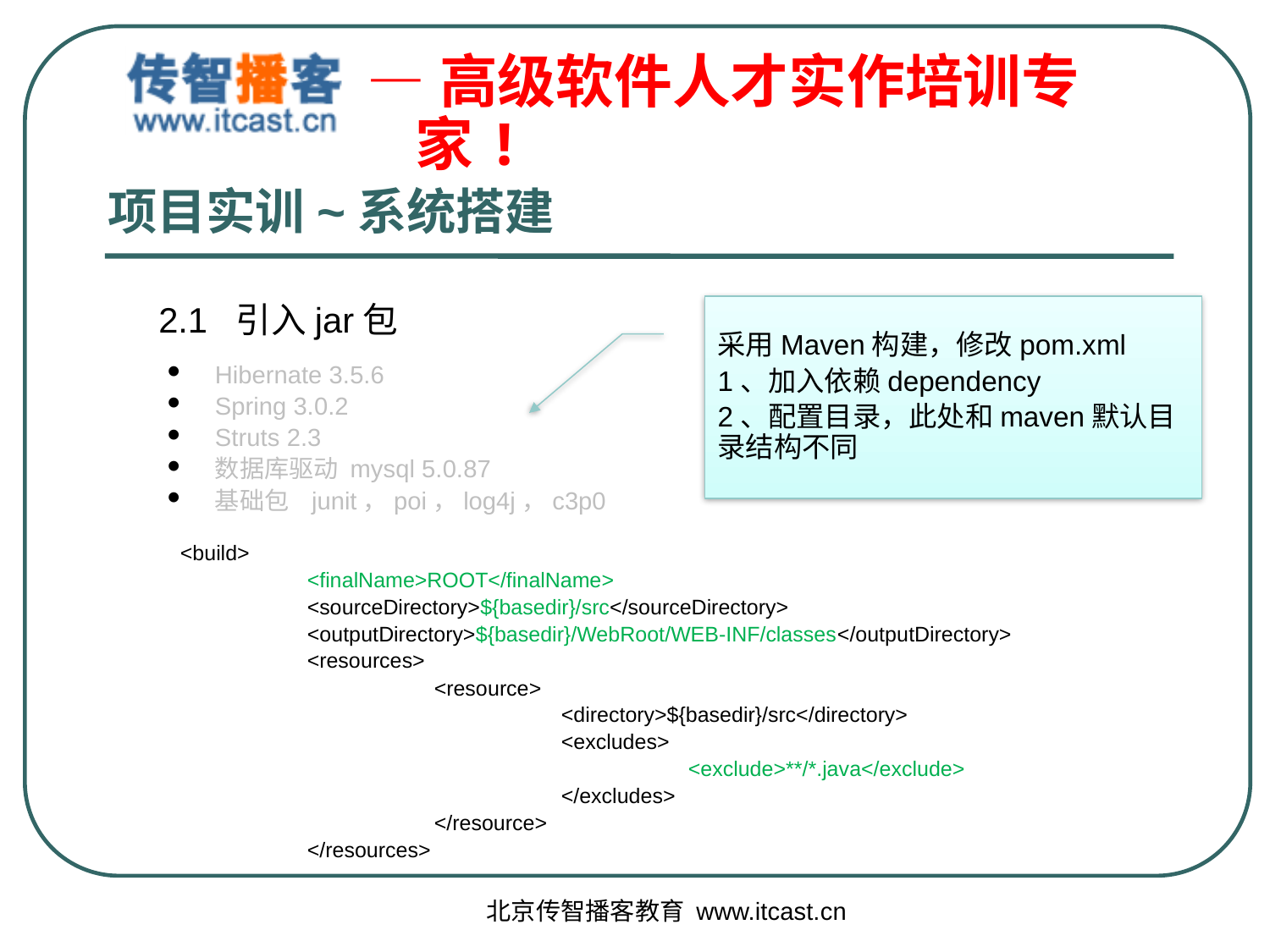

# 项目实训~系统搭建
2.1  引入jar包
采用Maven构建，修改pom.xml
1、加入依赖dependency
2、配置目录，此处和maven默认目录结构不同
Hibernate 3.5.6
Spring 3.0.2
Struts 2.3
数据库驱动 mysql 5.0.87
基础包   junit，poi，log4j，c3p0
<build>
	<finalName>ROOT</finalName>
	<sourceDirectory>${basedir}/src</sourceDirectory>
	<outputDirectory>${basedir}/WebRoot/WEB-INF/classes</outputDirectory>
	<resources>
		<resource>
			<directory>${basedir}/src</directory>
			<excludes>
				<exclude>**/*.java</exclude>
			</excludes>
		</resource>
	</resources>
北京传智播客教育 www.itcast.cn